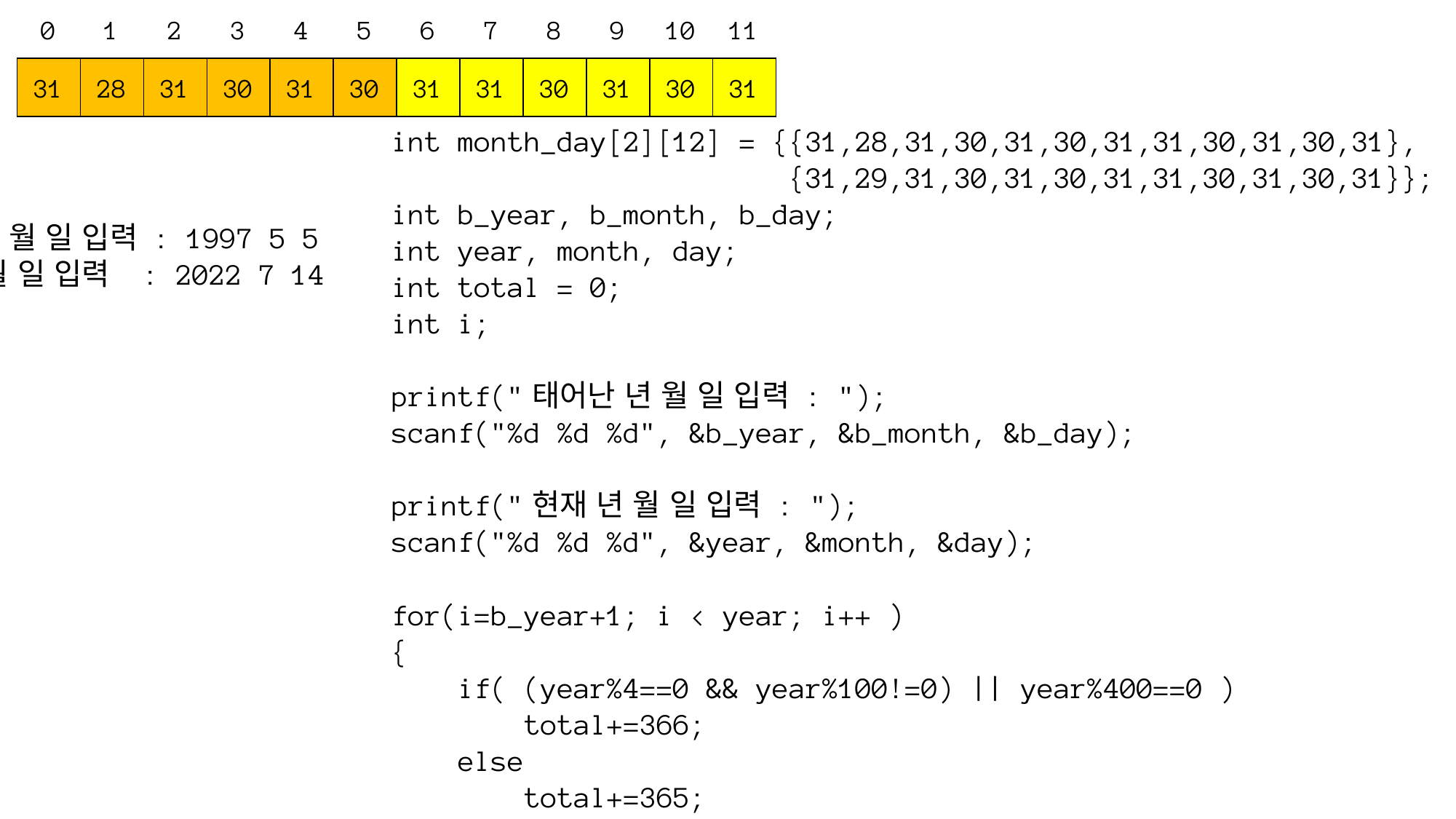

0
1
2
3
4
5
6
7
8
9
10
11
31
28
31
30
31
30
31
31
30
31
30
31
int month_day[2][12] = {{31,28,31,30,31,30,31,31,30,31,30,31},
                        {31,29,31,30,31,30,31,31,30,31,30,31}};
int b_year, b_month, b_day;
int year, month, day;
int total = 0;
int i;

printf("태어난 년 월 일 입력 : ");
scanf("%d %d %d", &b_year, &b_month, &b_day);

printf("현재 년 월 일 입력 : ");
scanf("%d %d %d", &year, &month, &day);

for(i=b_year+1; i < year; i++ )
{
    if( (year%4==0 && year%100!=0) || year%400==0 )
        total+=366;
    else
        total+=365;
}
태어난 년 월 일 입력 : 1997 5 5
현재 년 월 일 입력   : 2022 7 14